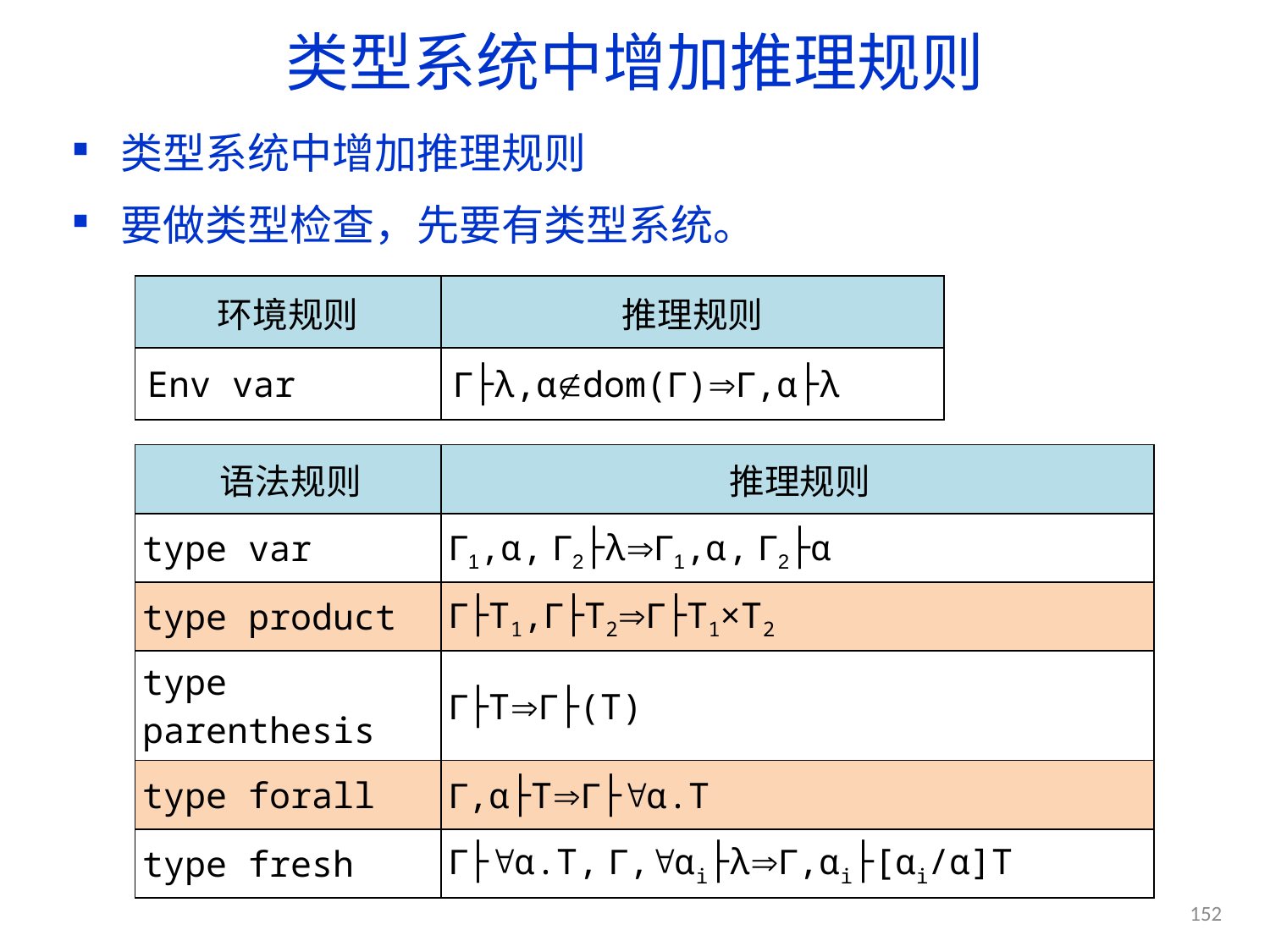

# 类型系统中增加推理规则
类型系统中增加推理规则
要做类型检查，先要有类型系统。
| 环境规则 | 推理规则 |
| --- | --- |
| Env var | Γ├λ,α∉dom(Γ)⇒Γ,α├λ |
| 语法规则 | 推理规则 |
| --- | --- |
| type var | Γ1,α, Γ2├λ⇒Γ1,α, Γ2├α |
| type product | Γ├T1,Γ├T2⇒Γ├T1×T2 |
| type parenthesis | Γ├T⇒Γ├(T) |
| type forall | Γ,α├T⇒Γ├∀α.T |
| type fresh | Γ├∀α.T, Γ,∀αi├λ⇒Γ,αi├[αi/α]T |
152